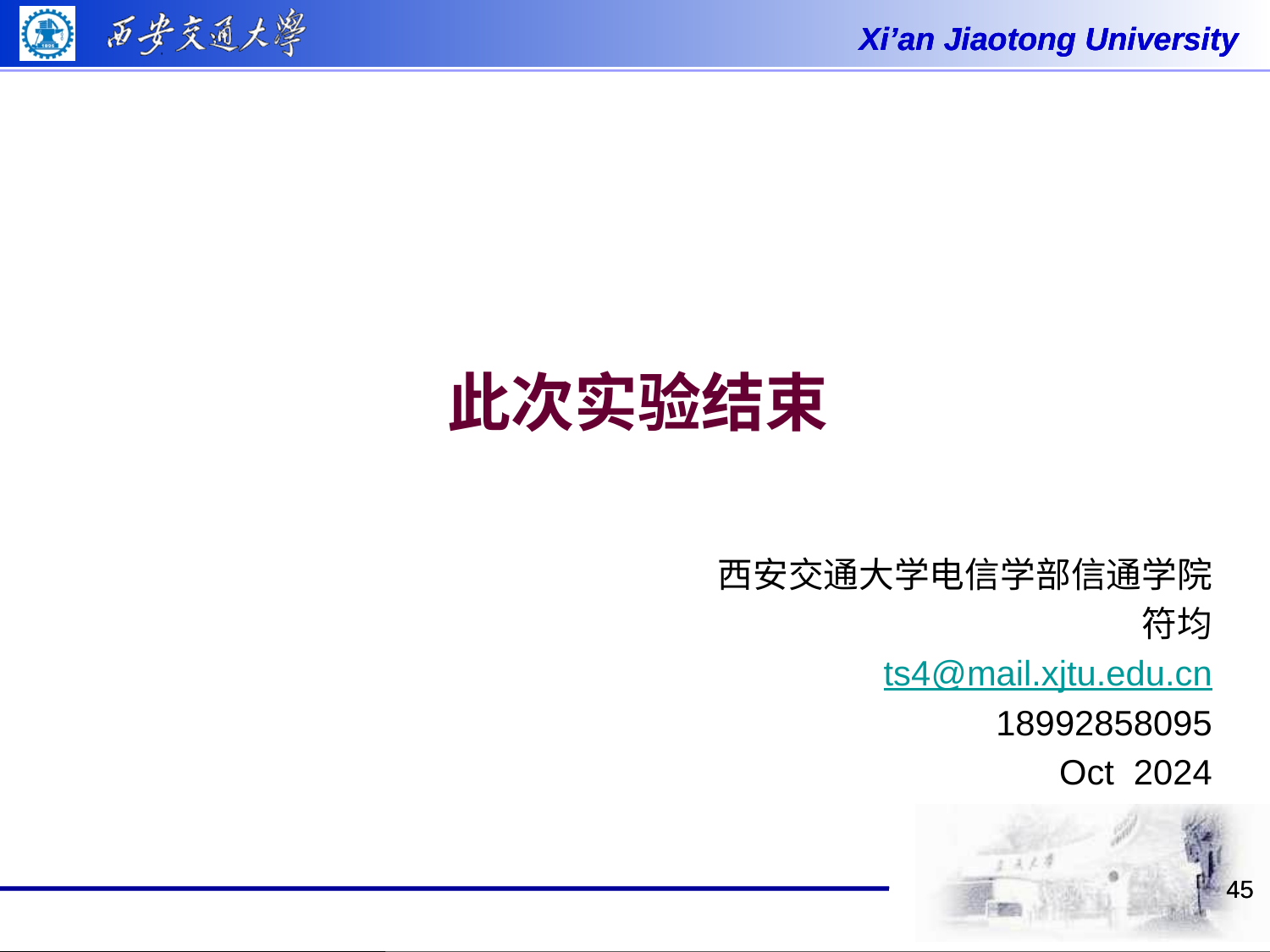

此次实验结束
西安交通大学电信学部信通学院
 符均
 ts4@mail.xjtu.edu.cn
18992858095
Oct  2024
45
45